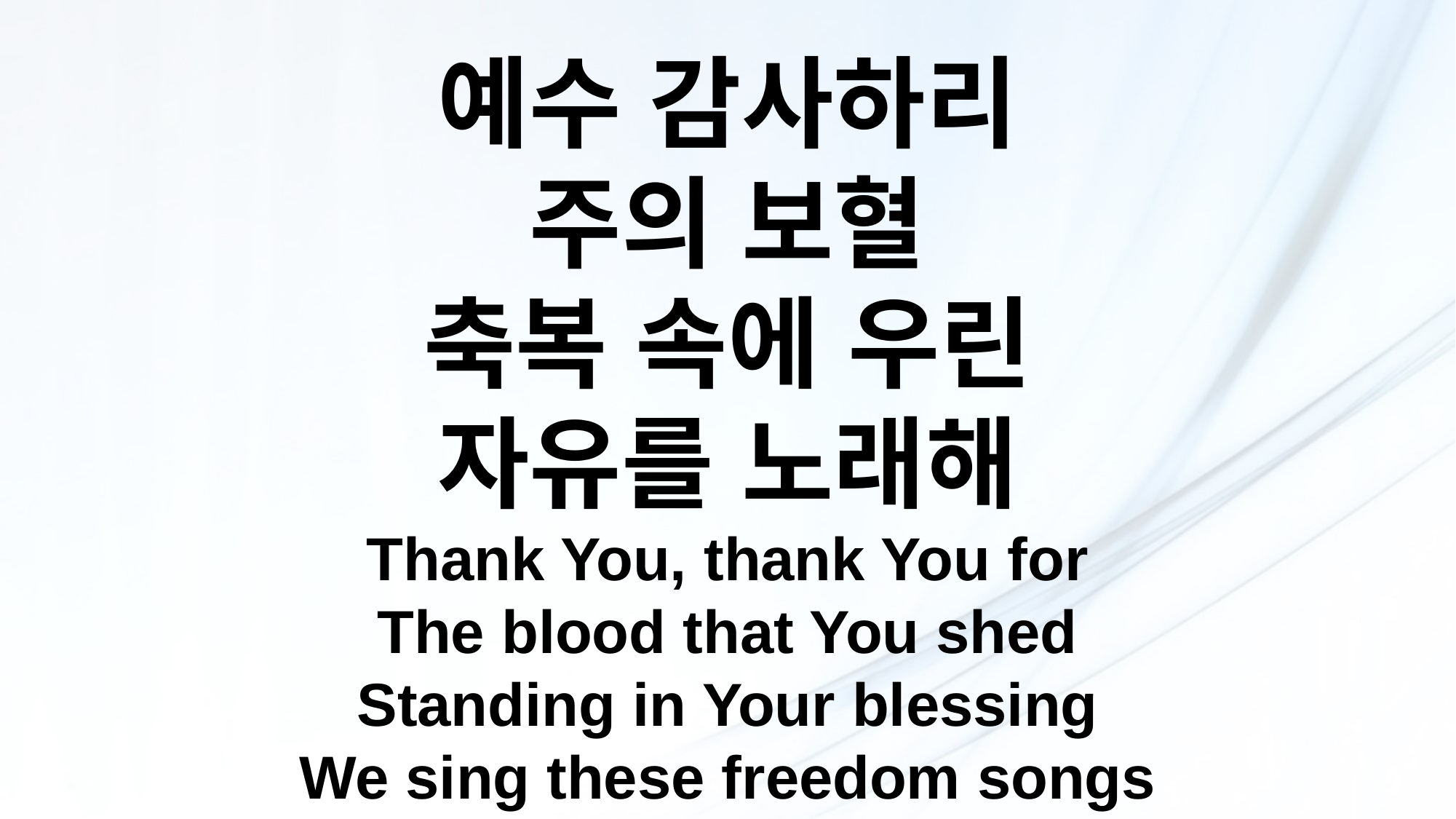

예수 감사하리
주의 보혈
축복 속에 우린
자유를 노래해
Thank You, thank You for
The blood that You shed
Standing in Your blessing
We sing these freedom songs